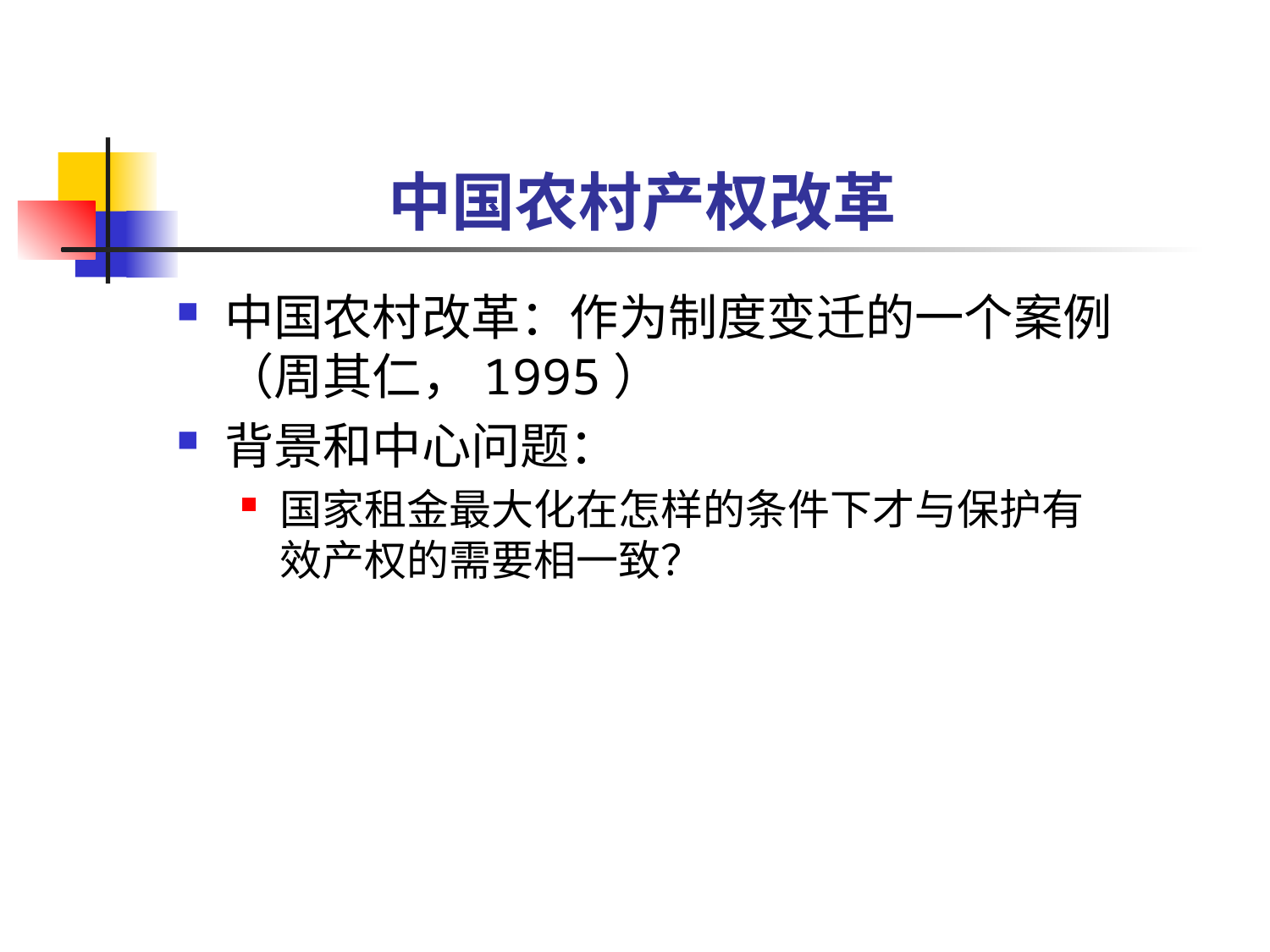

# 中国农村产权改革
中国农村改革：作为制度变迁的一个案例（周其仁，1995）
背景和中心问题：
国家租金最大化在怎样的条件下才与保护有效产权的需要相一致？